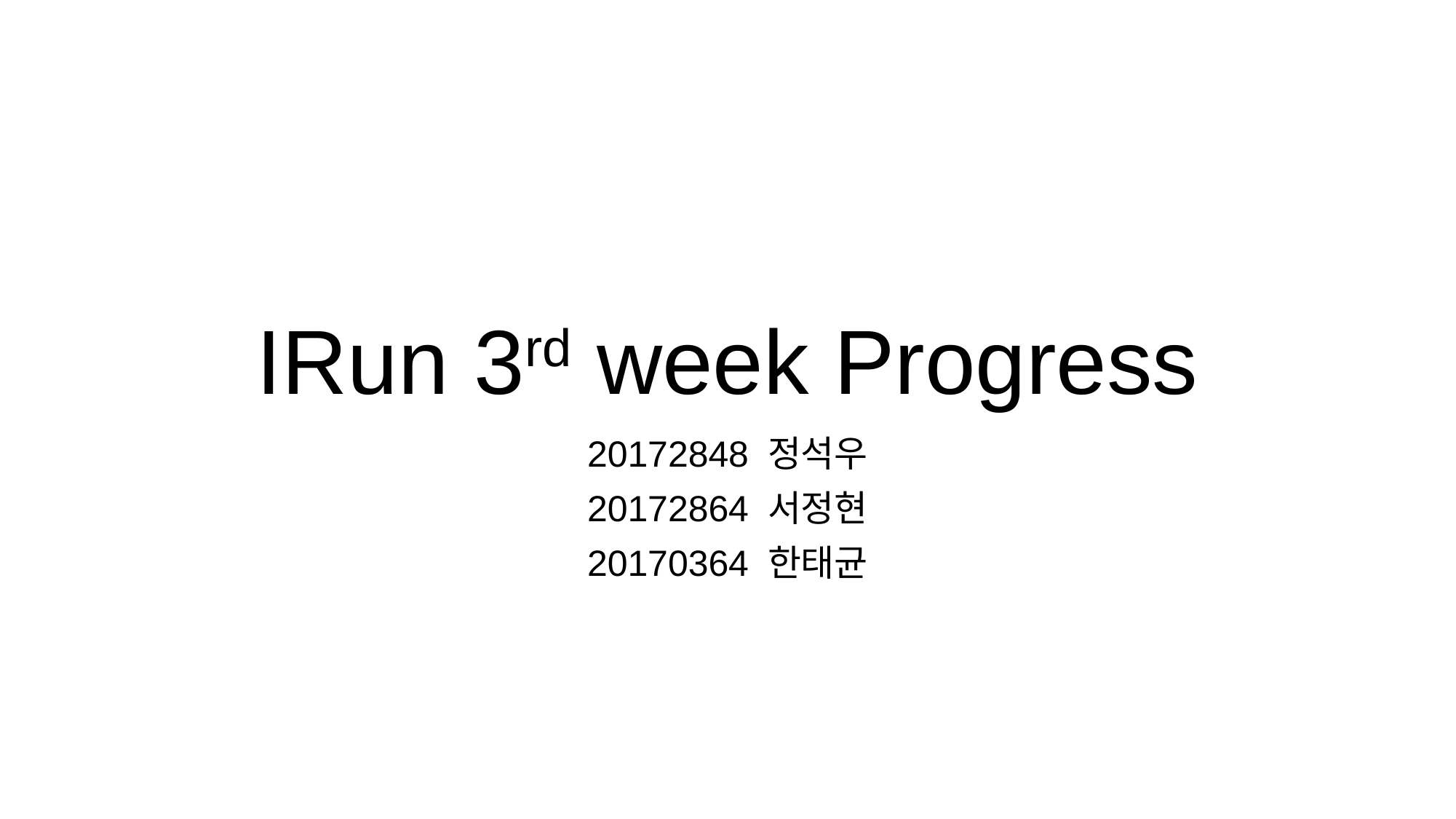

# IRun 3rd week Progress
20172848 정석우
20172864 서정현
20170364 한태균